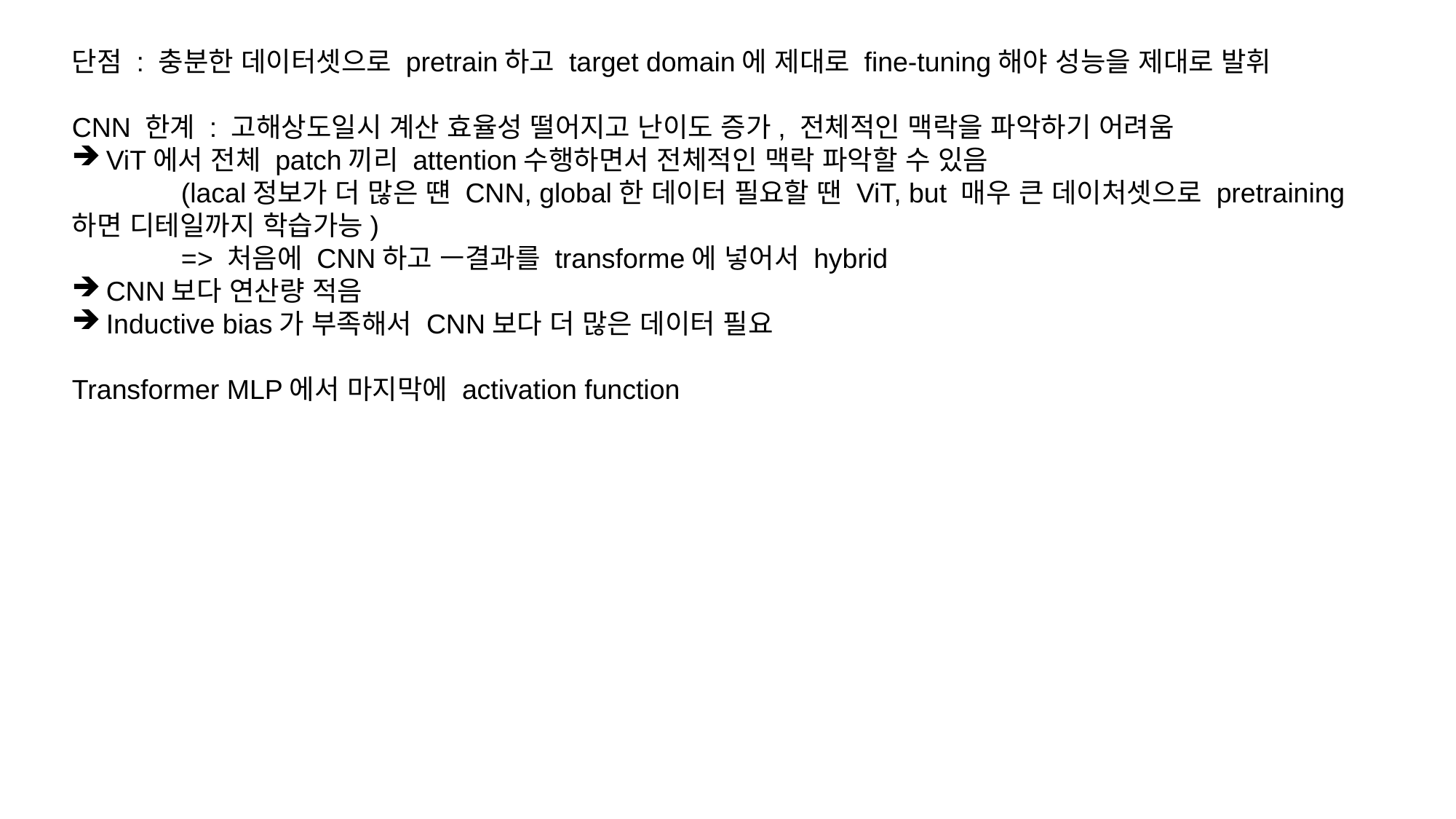

단점 : 충분한 데이터셋으로 pretrain하고 target domain에 제대로 fine-tuning해야 성능을 제대로 발휘

CNN 한계 : 고해상도일시 계산 효율성 떨어지고 난이도 증가, 전체적인 맥락을 파악하기 어려움
ViT에서 전체 patch끼리 attention수행하면서 전체적인 맥락 파악할 수 있음
	(lacal정보가 더 많은 떈 CNN, global한 데이터 필요할 땐 ViT, but 매우 큰 데이처셋으로 pretraining하면 디테일까지 학습가능)
	=> 처음에 CNN하고 ㅡ결과를 transforme에 넣어서 hybrid
CNN보다 연산량 적음
Inductive bias가 부족해서 CNN보다 더 많은 데이터 필요

Transformer MLP에서 마지막에 activation function